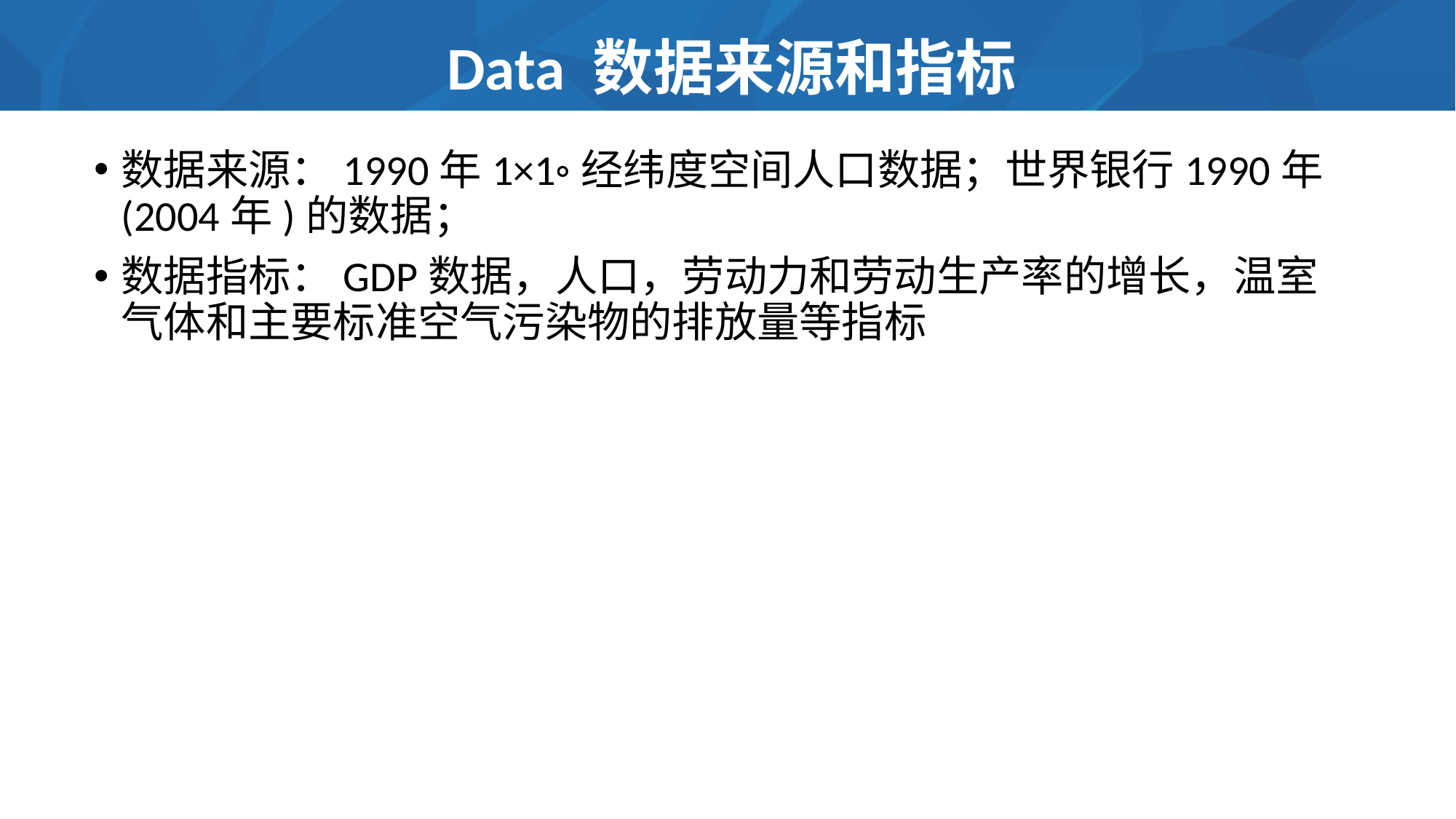

# Data 数据来源和指标
数据来源：1990年1×1◦经纬度空间人口数据；世界银行1990年(2004年)的数据；
数据指标：GDP数据，人口，劳动力和劳动生产率的增长，温室气体和主要标准空气污染物的排放量等指标